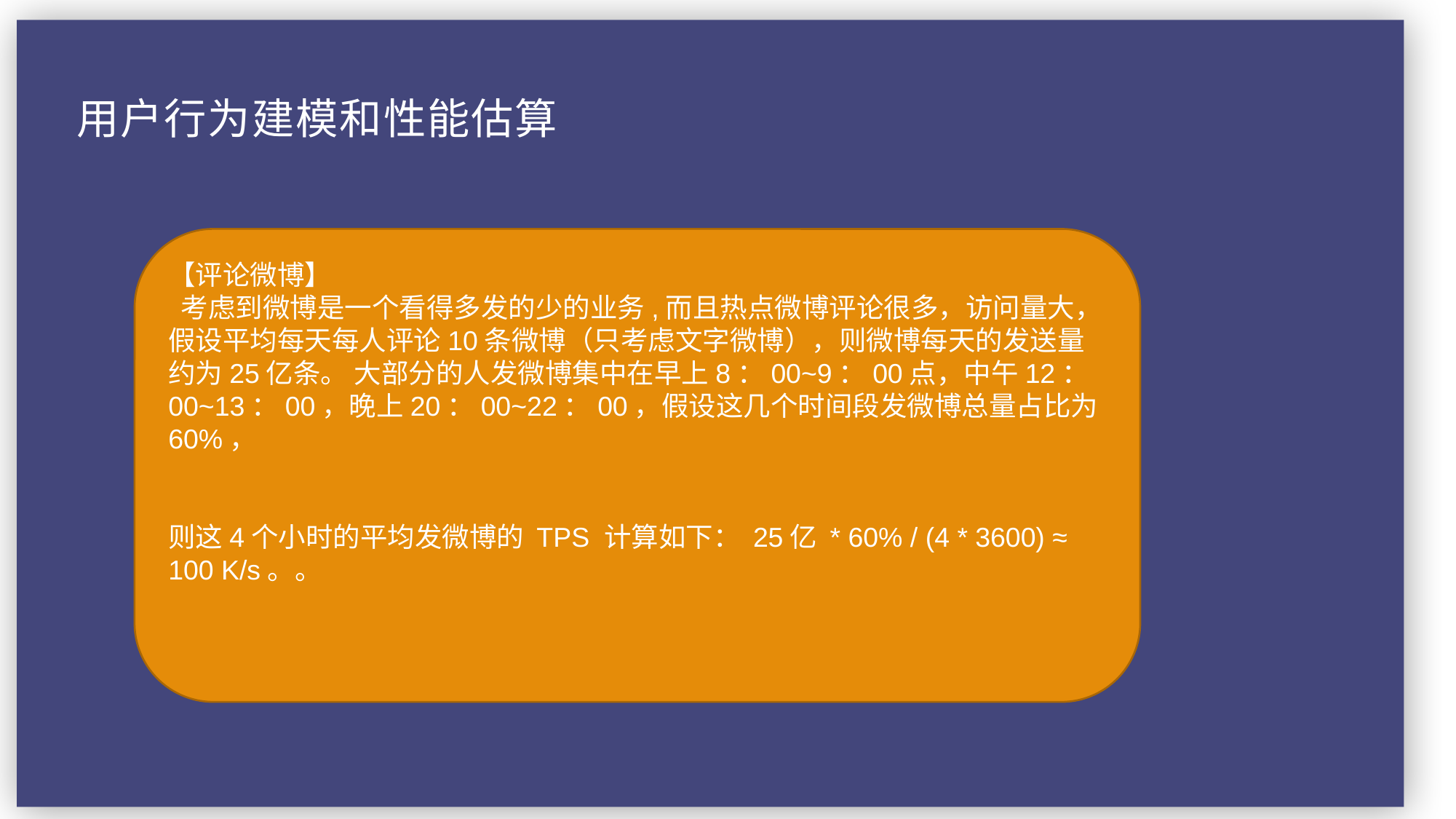

数据结构设计
# 用户行为建模和性能估算
【评论微博】
 考虑到微博是一个看得多发的少的业务,而且热点微博评论很多，访问量大，假设平均每天每人评论10条微博（只考虑文字微博），则微博每天的发送量约为25亿条。 大部分的人发微博集中在早上8：00~9：00点，中午12：00~13：00，晚上20：00~22：00，假设这几个时间段发微博总量占比为 60%，

则这4个小时的平均发微博的 TPS 计算如下： 25亿 * 60% / (4 * 3600) ≈ 100 K/s。。